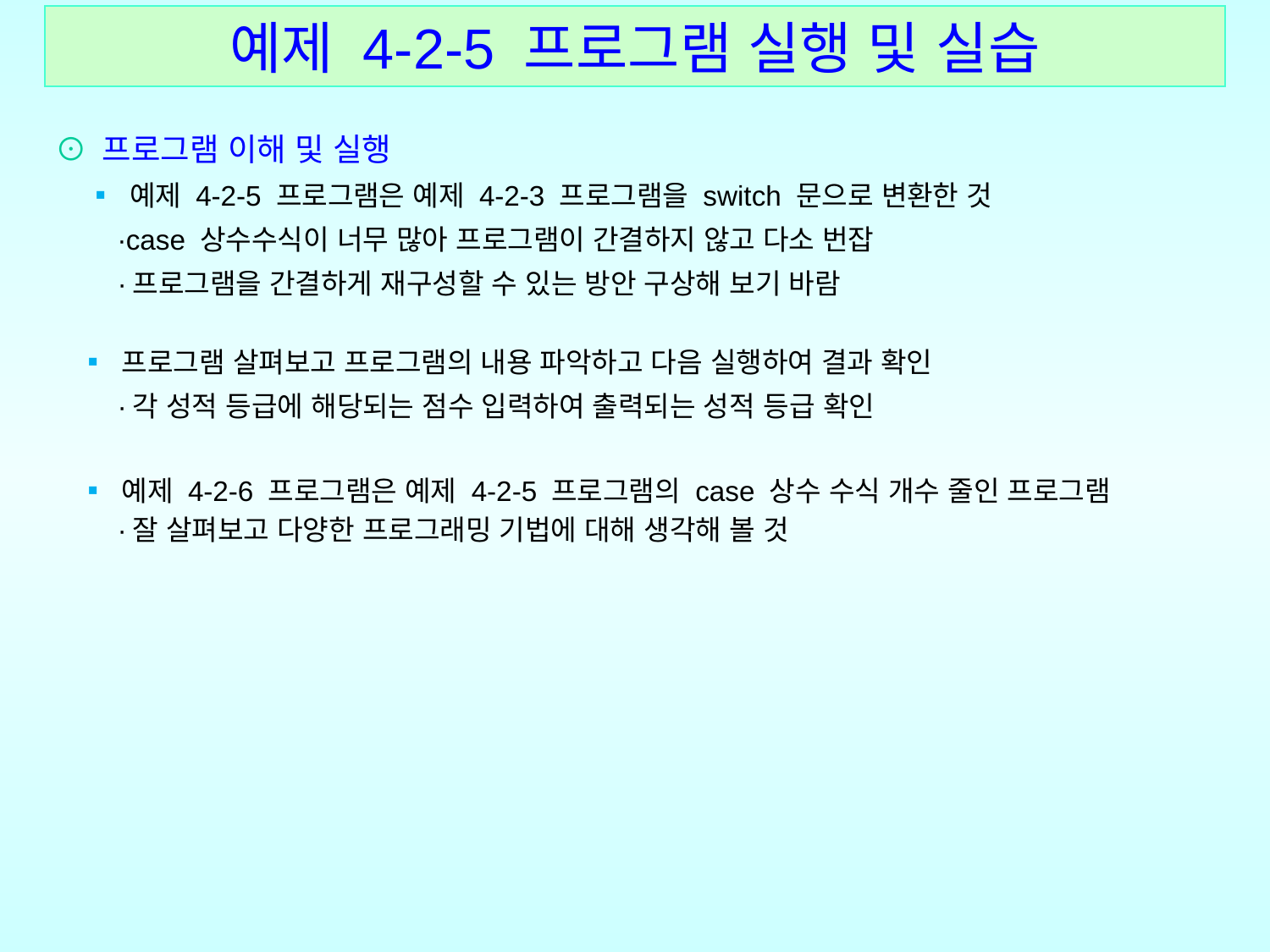

예제 4-2-5 프로그램 실행 및 실습
⊙ 프로그램 이해 및 실행
    ▪ 예제 4-2-5 프로그램은 예제 4-2-3 프로그램을 switch 문으로 변환한 것
        ∙case 상수수식이 너무 많아 프로그램이 간결하지 않고 다소 번잡
        ∙프로그램을 간결하게 재구성할 수 있는 방안 구상해 보기 바람

   ▪ 프로그램 살펴보고 프로그램의 내용 파악하고 다음 실행하여 결과 확인
        ∙각 성적 등급에 해당되는 점수 입력하여 출력되는 성적 등급 확인

   ▪ 예제 4-2-6 프로그램은 예제 4-2-5 프로그램의 case 상수 수식 개수 줄인 프로그램
        ∙잘 살펴보고 다양한 프로그래밍 기법에 대해 생각해 볼 것